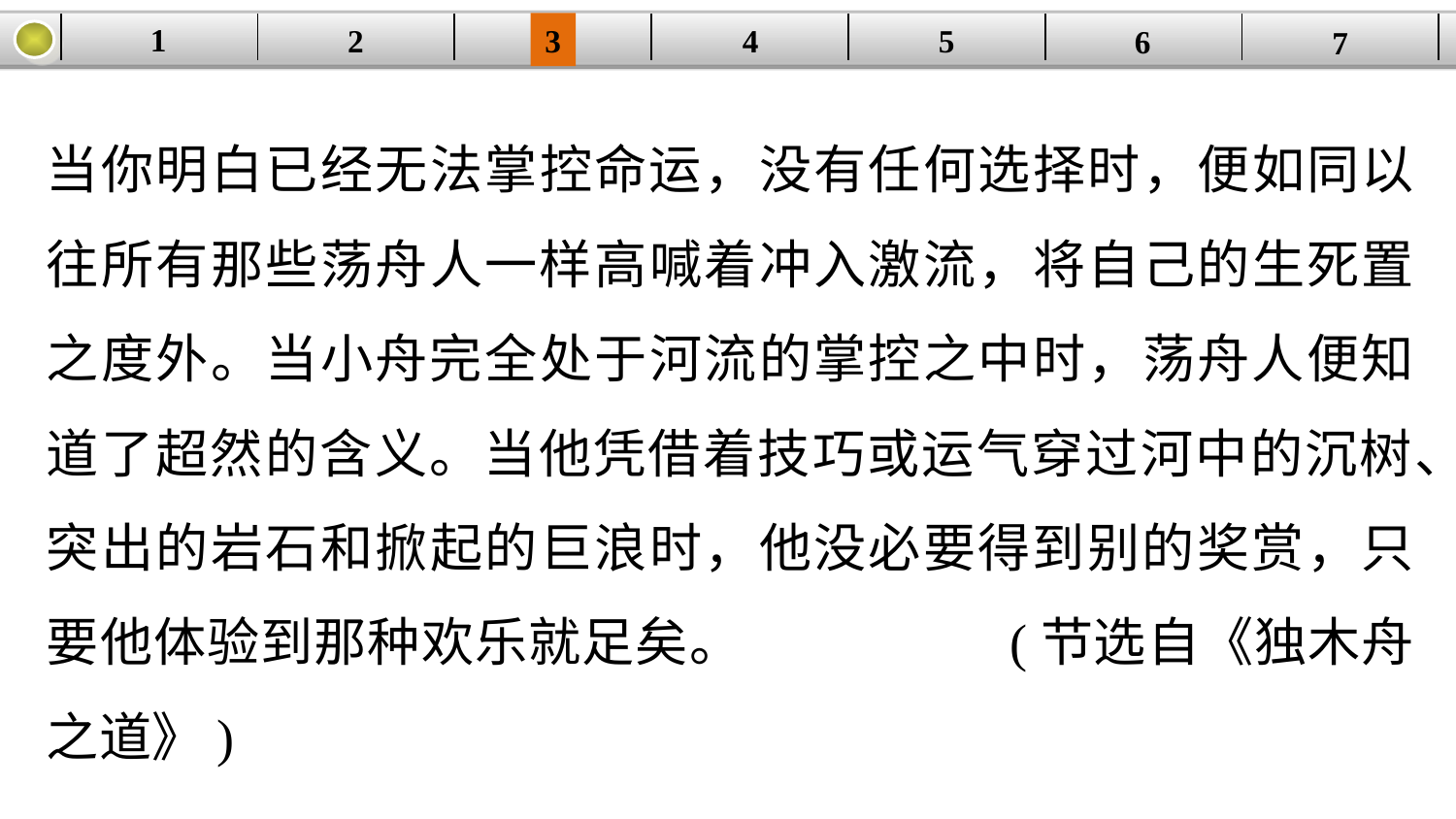

1
5
3
2
|  |  |  |  |  |  |  |
| --- | --- | --- | --- | --- | --- | --- |
4
6
7

当你明白已经无法掌控命运，没有任何选择时，便如同以往所有那些荡舟人一样高喊着冲入激流，将自己的生死置之度外。当小舟完全处于河流的掌控之中时，荡舟人便知道了超然的含义。当他凭借着技巧或运气穿过河中的沉树、突出的岩石和掀起的巨浪时，他没必要得到别的奖赏，只要他体验到那种欢乐就足矣。		     (节选自《独木舟之道》)